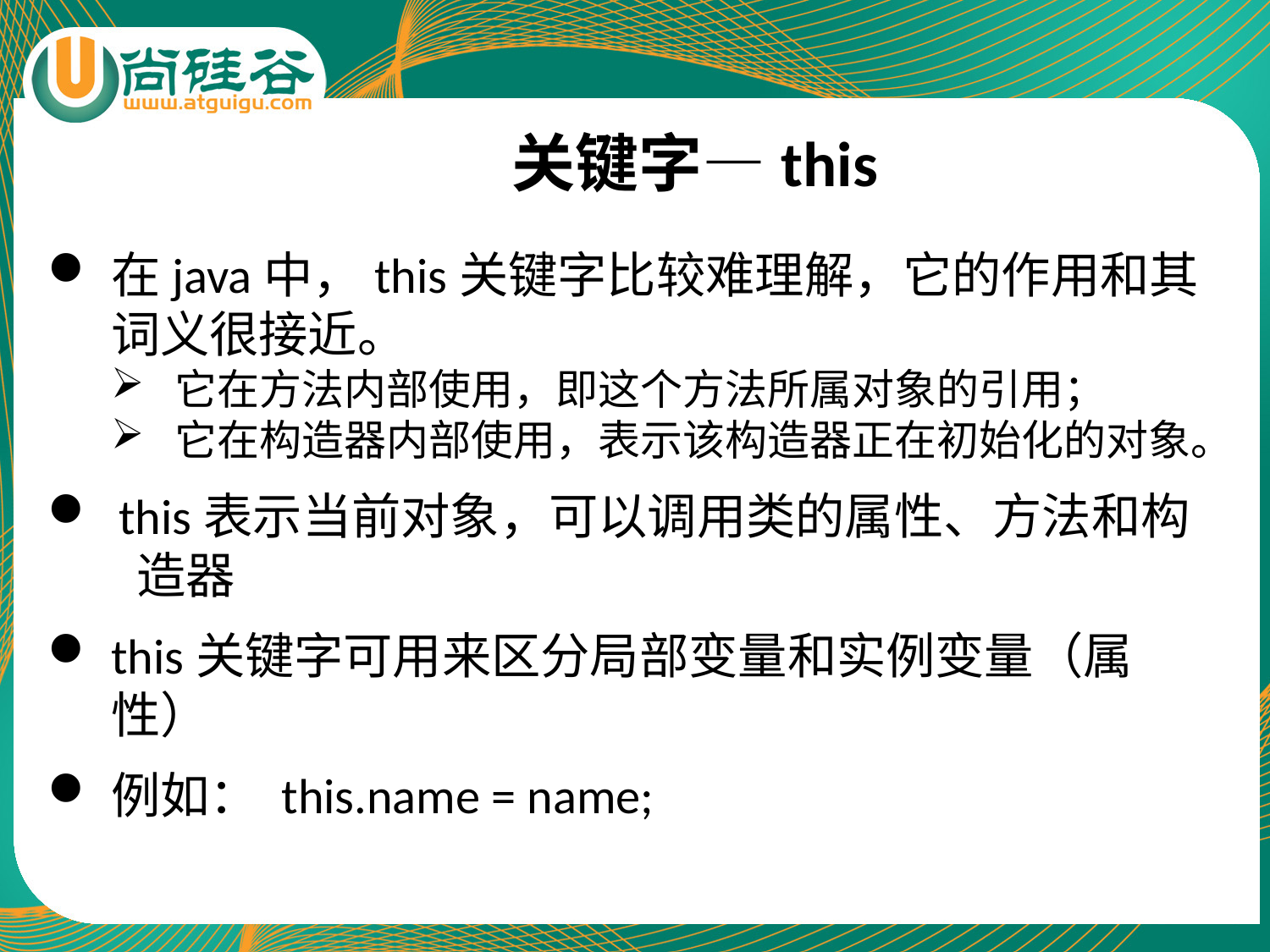

关键字—this
在java中，this关键字比较难理解，它的作用和其词义很接近。
它在方法内部使用，即这个方法所属对象的引用；
它在构造器内部使用，表示该构造器正在初始化的对象。
  this表示当前对象，可以调用类的属性、方法和构
       造器
this关键字可用来区分局部变量和实例变量（属性）
例如： this.name = name;